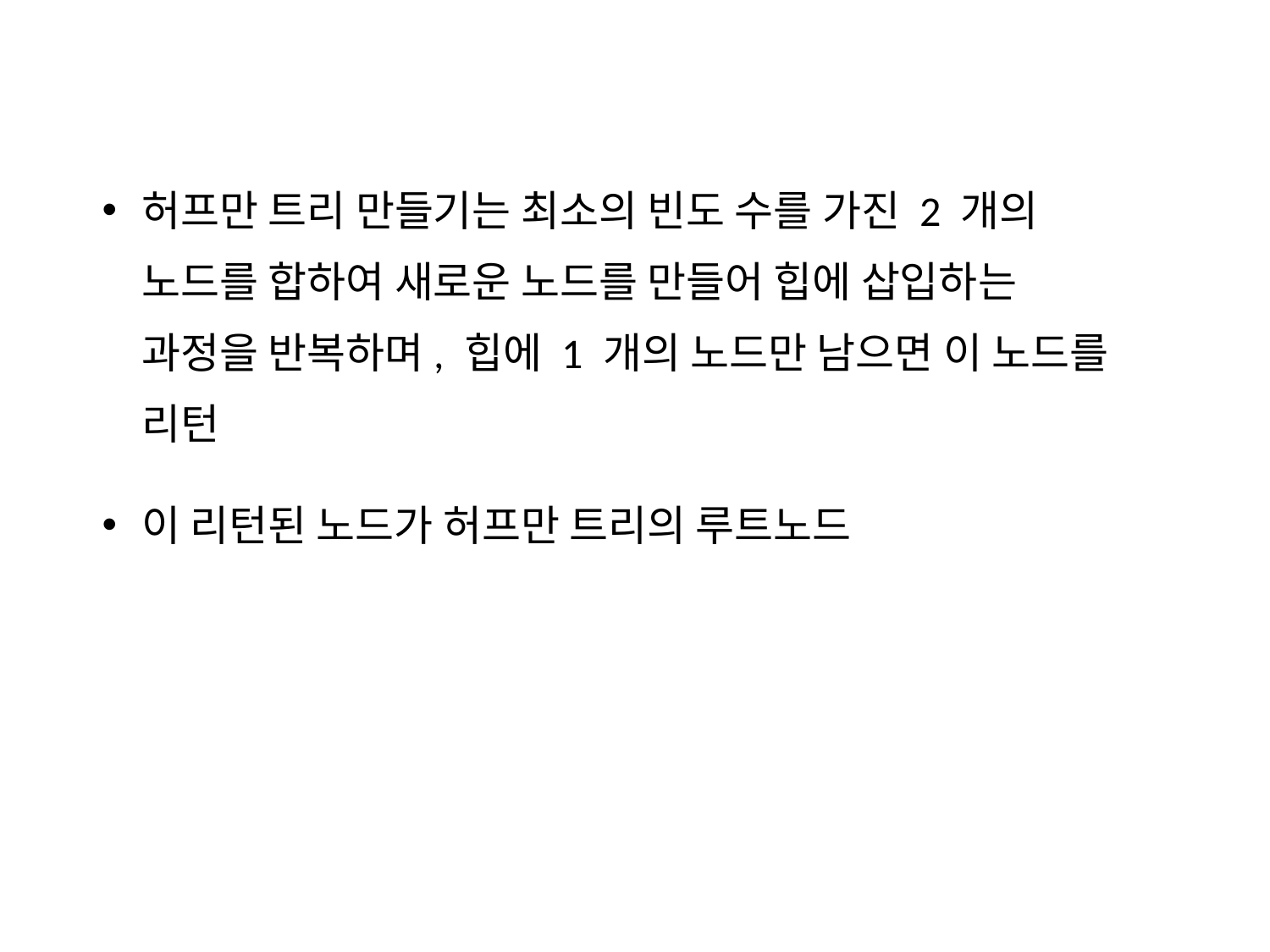

허프만 트리 만들기는 최소의 빈도 수를 가진 2 개의 노드를 합하여 새로운 노드를 만들어 힙에 삽입하는 과정을 반복하며, 힙에 1 개의 노드만 남으면 이 노드를 리턴

이 리턴된 노드가 허프만 트리의 루트노드